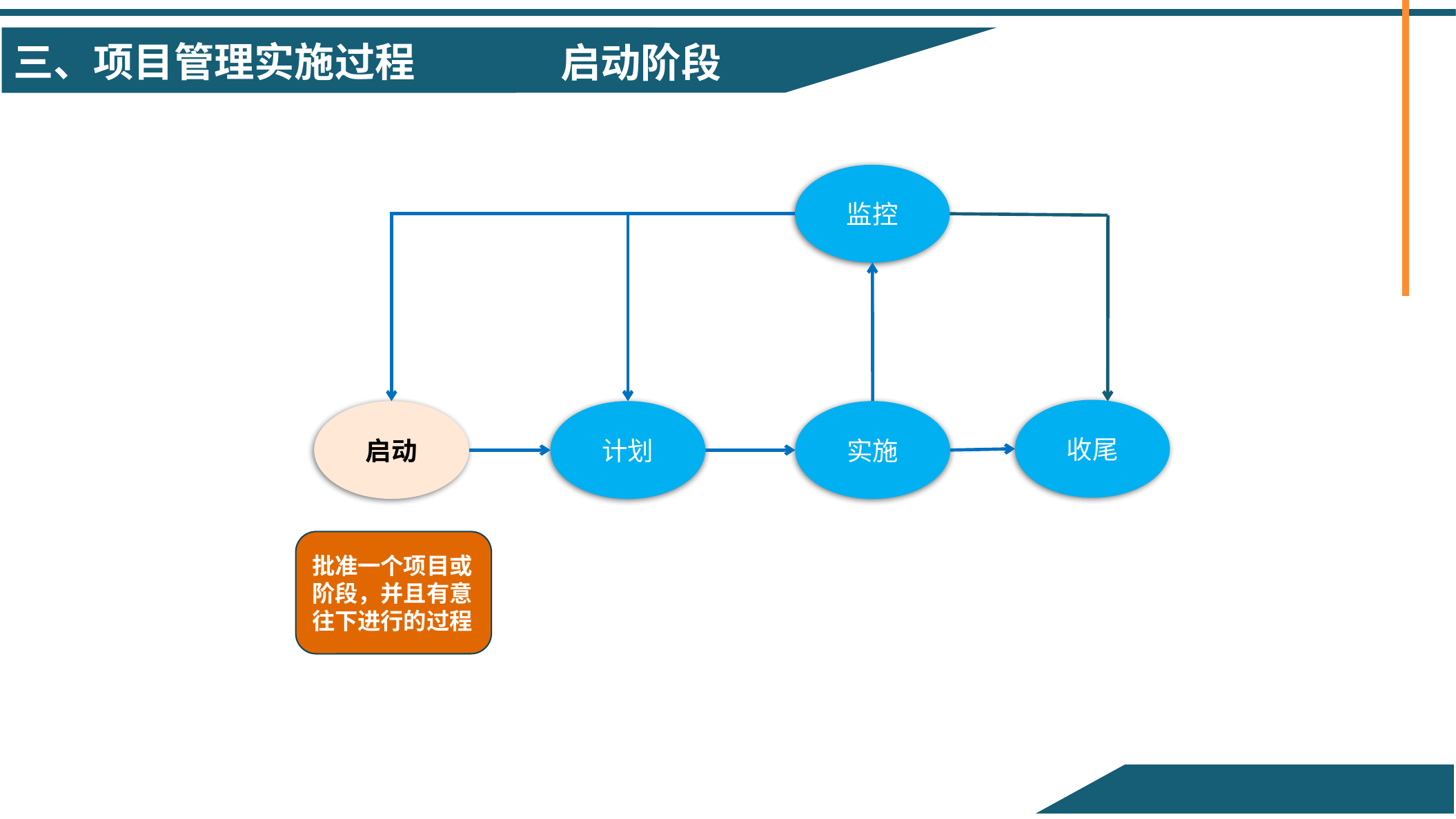

三、项目管理实施过程
启动阶段
监控
收尾
启动
计划
实施
批准一个项目或阶段，并且有意往下进行的过程